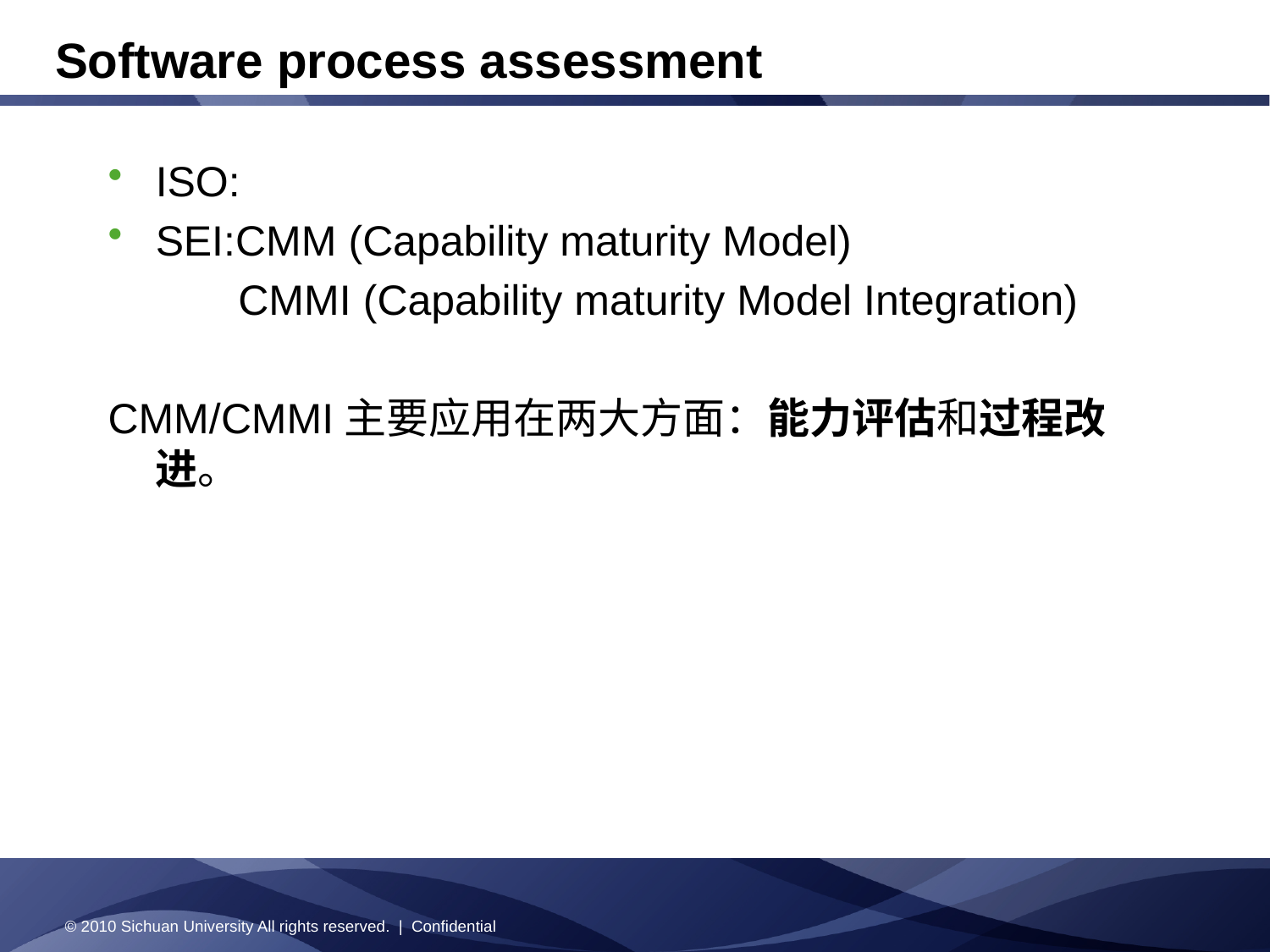

# Software process assessment
ISO:
SEI:CMM (Capability maturity Model)
           CMMI (Capability maturity Model Integration)

CMM/CMMI主要应用在两大方面：能力评估和过程改进。

© 2010 Sichuan University All rights reserved.  |  Confidential